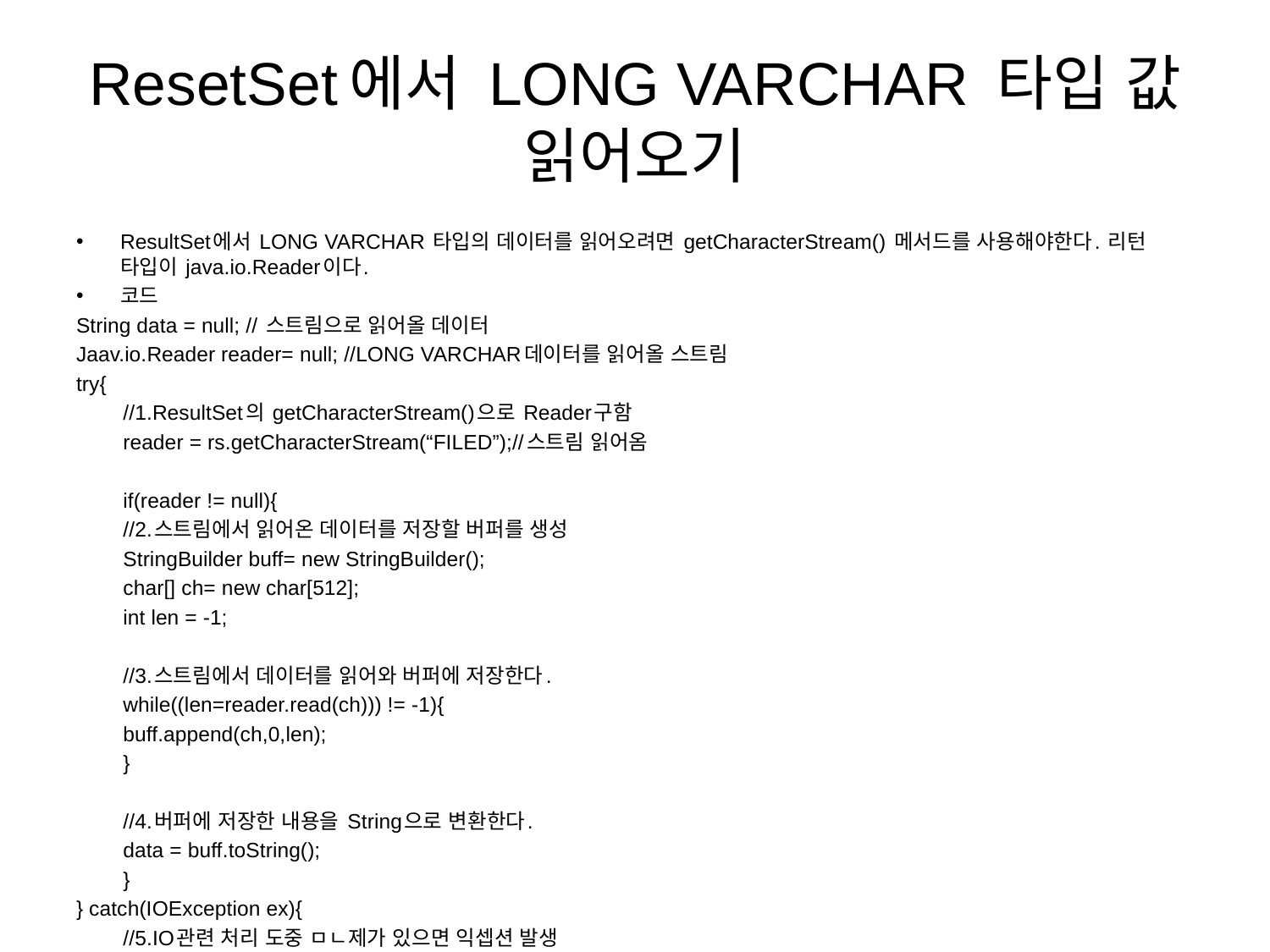

# ResetSet에서 LONG VARCHAR 타입 값 읽어오기
ResultSet에서 LONG VARCHAR 타입의 데이터를 읽어오려면 getCharacterStream() 메서드를 사용해야한다. 리턴 타입이 java.io.Reader이다.
코드
String data = null; // 스트림으로 읽어올 데이터
Jaav.io.Reader reader= null; //LONG VARCHAR데이터를 읽어올 스트림
try{
	//1.ResultSet의 getCharacterStream()으로 Reader구함
	reader = rs.getCharacterStream(“FILED”);//스트림 읽어옴

	if(reader != null){
	//2.스트림에서 읽어온 데이터를 저장할 버퍼를 생성
	StringBuilder buff= new StringBuilder();
	char[] ch= new char[512];
	int len = -1;

	//3.스트림에서 데이터를 읽어와 버퍼에 저장한다.
	while((len=reader.read(ch))) != -1){
		buff.append(ch,0,len);
	}

	//4.버퍼에 저장한 내용을 String으로 변환한다.
	data = buff.toString();
	}
} catch(IOException ex){
	//5.IO관련 처리 도중 ㅁㄴ제가 있으면 익셉션 발생
}finally{
	//6.Reader 종료
	if(reader != null) try{reader.close();} catch(IOException ex){}
}